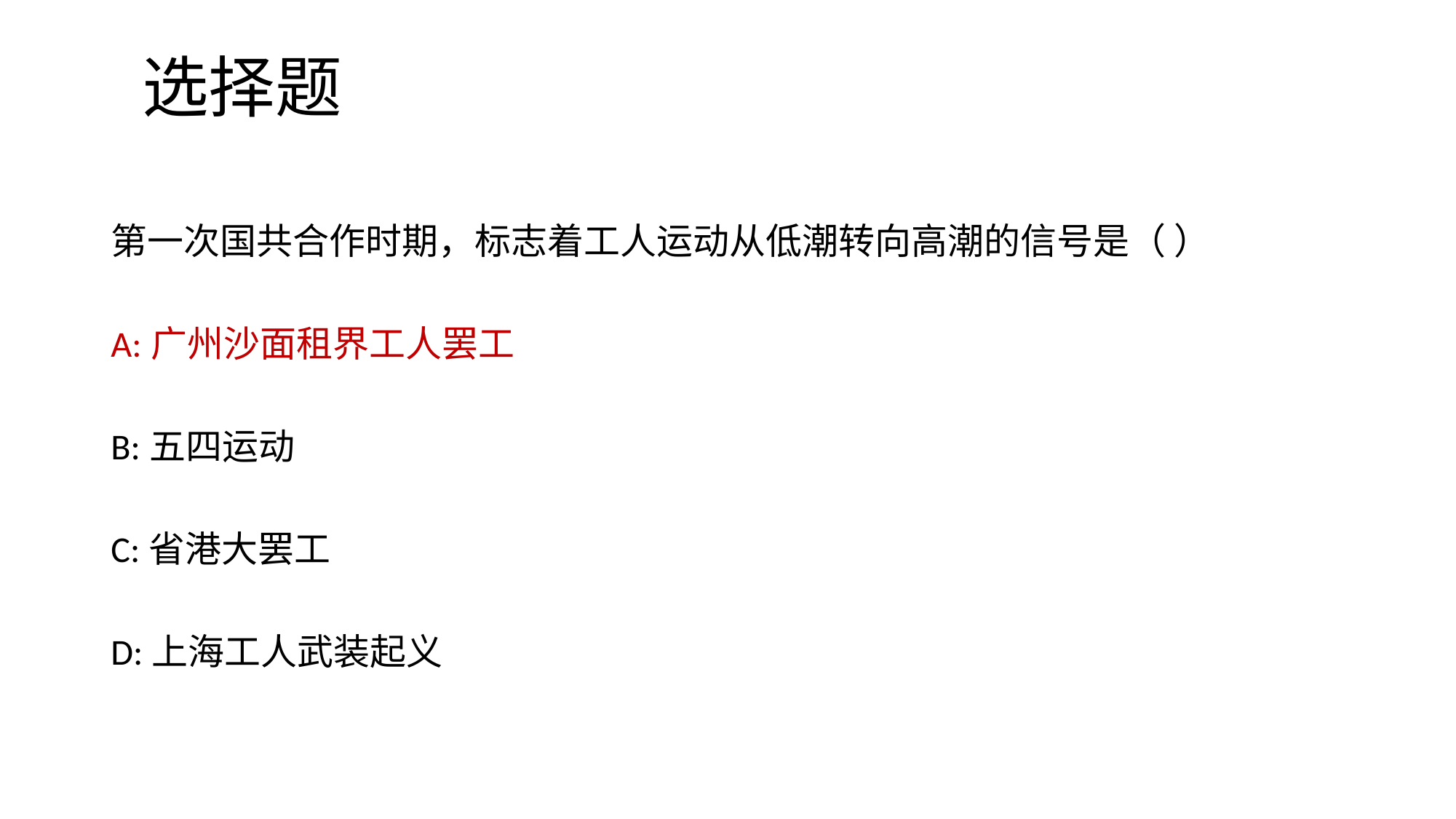

# 选择题
第一次国共合作时期，标志着工人运动从低潮转向高潮的信号是（ ）
A:广州沙面租界工人罢工
B:五四运动
C:省港大罢工
D:上海工人武装起义